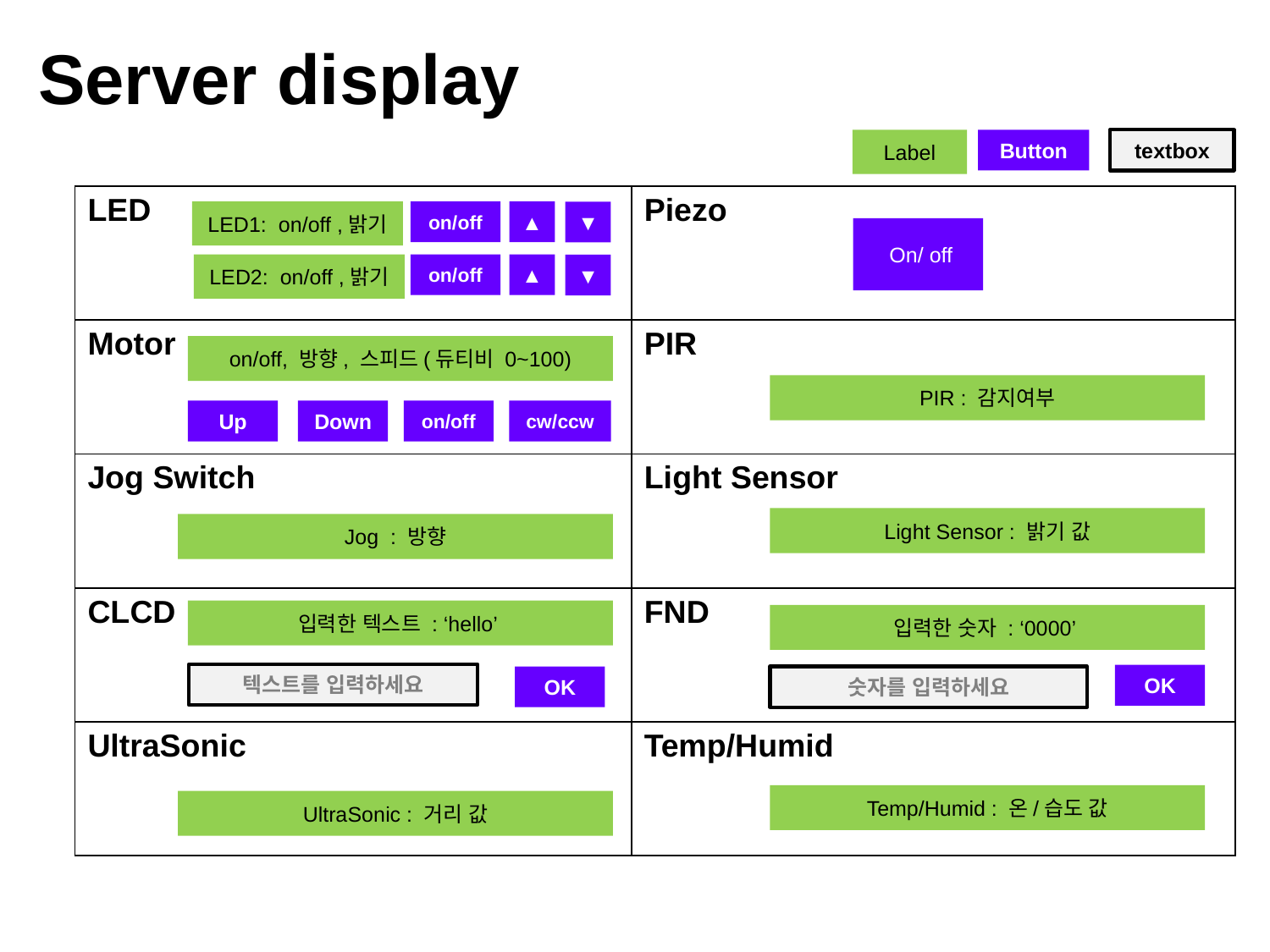

LED1
LED2
Server display
textbox
Label
Button
| LED | Piezo |
| --- | --- |
| Motor | PIR |
| Jog Switch | Light Sensor |
| CLCD | FND |
| UltraSonic | Temp/Humid |
▲
LED1:  on/off ,밝기
on/off
▼
 On/ off
▲
LED2:  on/off ,밝기
on/off
▼
on/off, 방향, 스피드(듀티비 0~100)
PIR : 감지여부
cw/ccw
on/off
Up
Down
Light Sensor : 밝기 값
Jog  : 방향
입력한 텍스트 : ‘hello’
입력한 숫자 : ‘0000’
텍스트를 입력하세요
OK
OK
숫자를 입력하세요
Temp/Humid : 온/습도 값
UltraSonic : 거리 값